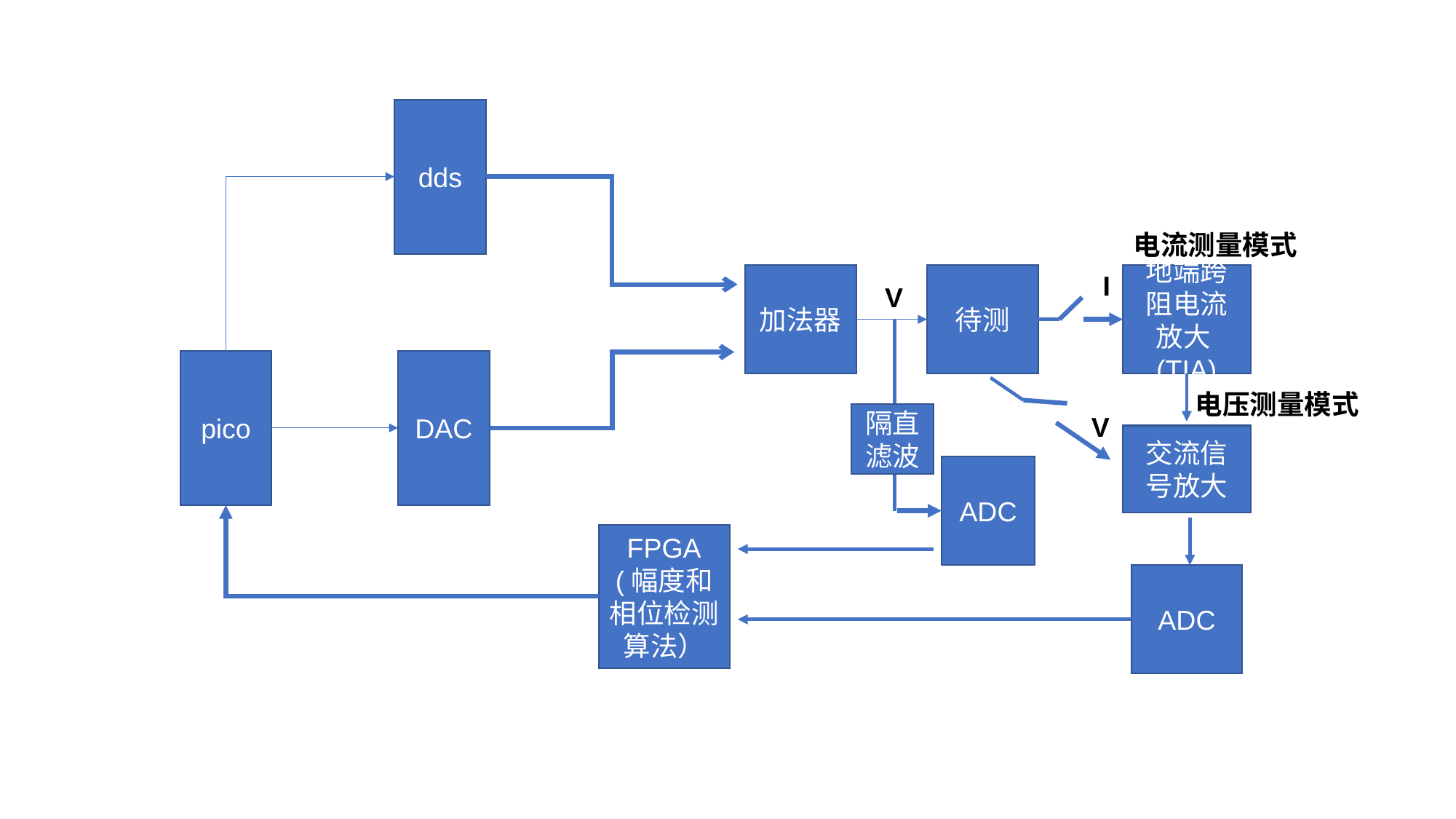

dds
电流测量模式
I
加法器
待测
地端跨阻电流放大(TIA)
V
pico
DAC
电压测量模式
隔直滤波
V
交流信号放大
ADC
FPGA
(幅度和相位检测算法）
ADC